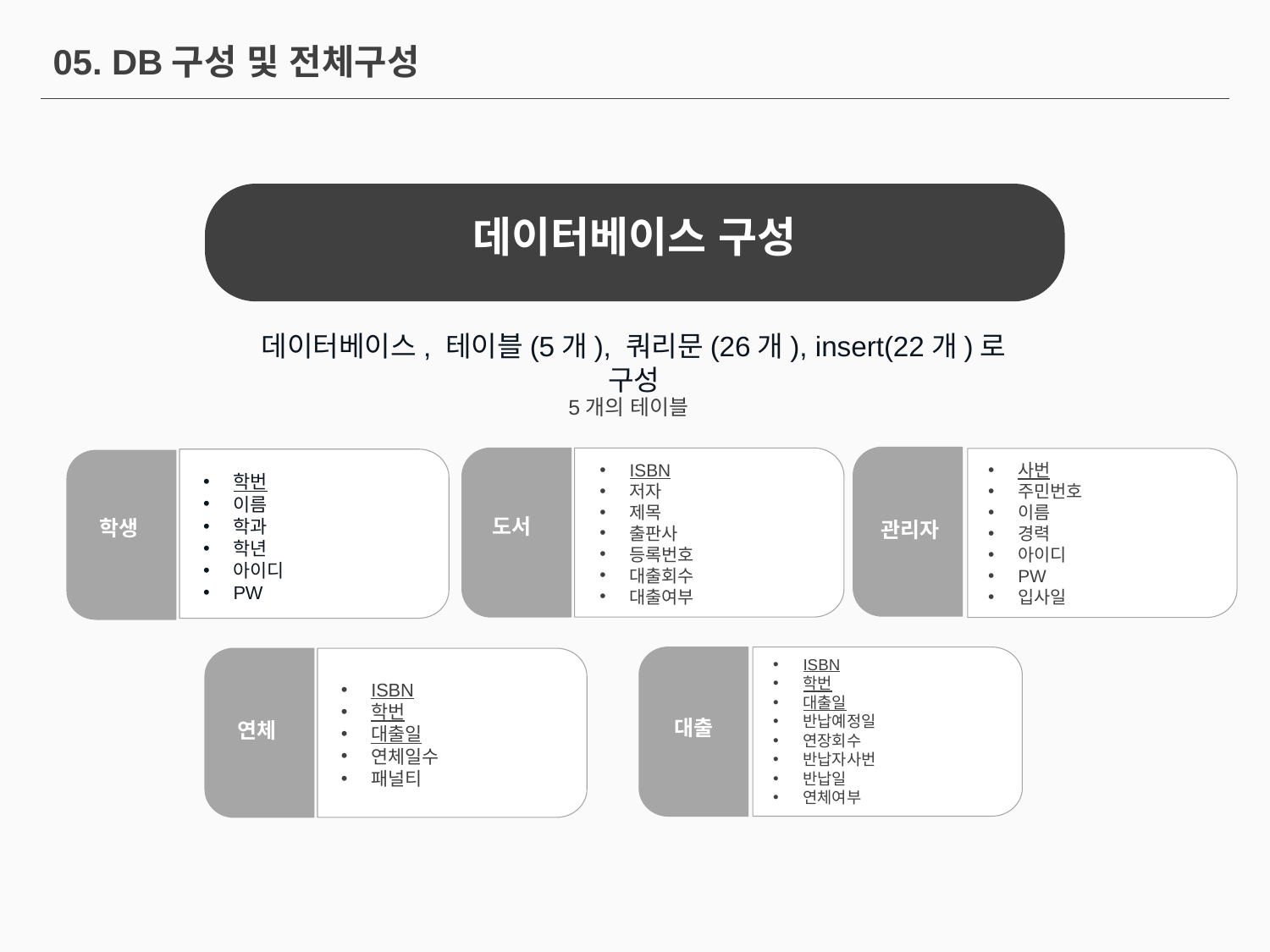

05. DB구성 및 전체구성

데이터베이스 구성
데이터베이스, 테이블(5개), 쿼리문(26개), insert(22개)로 구성
 5개의 테이블

ISBN
저자
제목
출판사
등록번호
대출회수
대출여부
사번
주민번호
이름
경력
아이디
PW
입사일
학번
이름
학과
학년
아이디
PW
도서
학생

관리자
WHY

ISBN
학번
대출일
반납예정일
연장회수
반납자사번
반납일
연체여부

ISBN
학번
대출일
연체일수
패널티
대출
연체